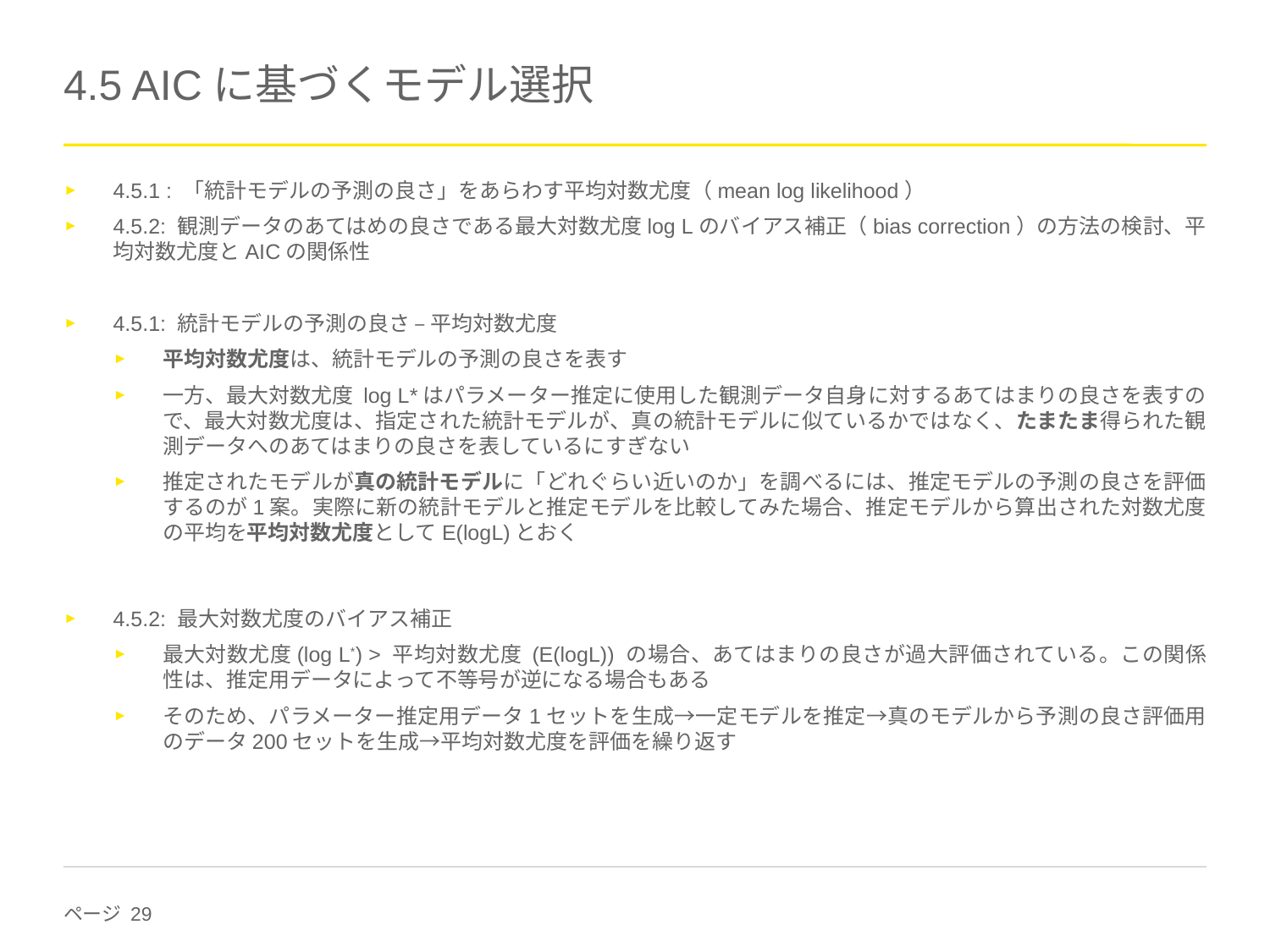

# 4.5 AICに基づくモデル選択
4.5.1 : 「統計モデルの予測の良さ」をあらわす平均対数尤度（mean log likelihood）
4.5.2: 観測データのあてはめの良さである最大対数尤度log Lのバイアス補正（bias correction）の方法の検討、平均対数尤度とAICの関係性

4.5.1: 統計モデルの予測の良さ – 平均対数尤度
平均対数尤度は、統計モデルの予測の良さを表す
一方、最大対数尤度 log L*はパラメーター推定に使用した観測データ自身に対するあてはまりの良さを表すので、最大対数尤度は、指定された統計モデルが、真の統計モデルに似ているかではなく、たまたま得られた観測データへのあてはまりの良さを表しているにすぎない
推定されたモデルが真の統計モデルに「どれぐらい近いのか」を調べるには、推定モデルの予測の良さを評価するのが1案。実際に新の統計モデルと推定モデルを比較してみた場合、推定モデルから算出された対数尤度の平均を平均対数尤度としてE(logL)とおく

4.5.2: 最大対数尤度のバイアス補正
最大対数尤度(log L*) > 平均対数尤度 (E(logL)) の場合、あてはまりの良さが過大評価されている。この関係性は、推定用データによって不等号が逆になる場合もある
そのため、パラメーター推定用データ1セットを生成→一定モデルを推定→真のモデルから予測の良さ評価用のデータ200セットを生成→平均対数尤度を評価を繰り返す